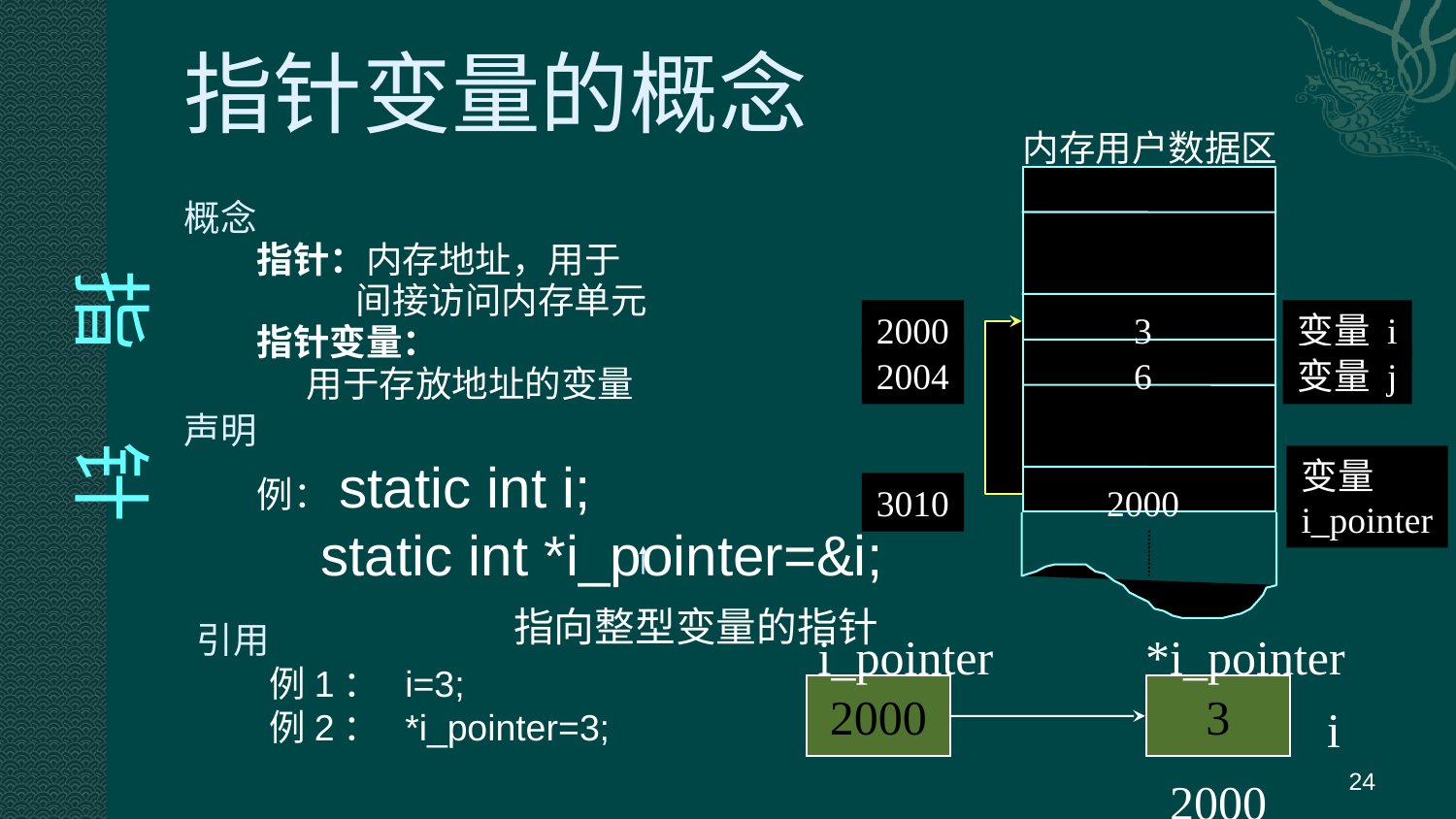

指针变量的概念
内存用户数据区

2000
3
变量 i

2004
6
变量 j
变量
i_pointer
3010
2000
    指     针
概念
指针：内存地址，用于
            间接访问内存单元
指针变量：
      用于存放地址的变量
声明
例：static int i;
    static int *i_pointer=&i;
                              指向整型变量的指针

引用
例1：  i=3;
例2：  *i_pointer=3;
i_pointer

*i_pointer
2000
3
i

2000
24